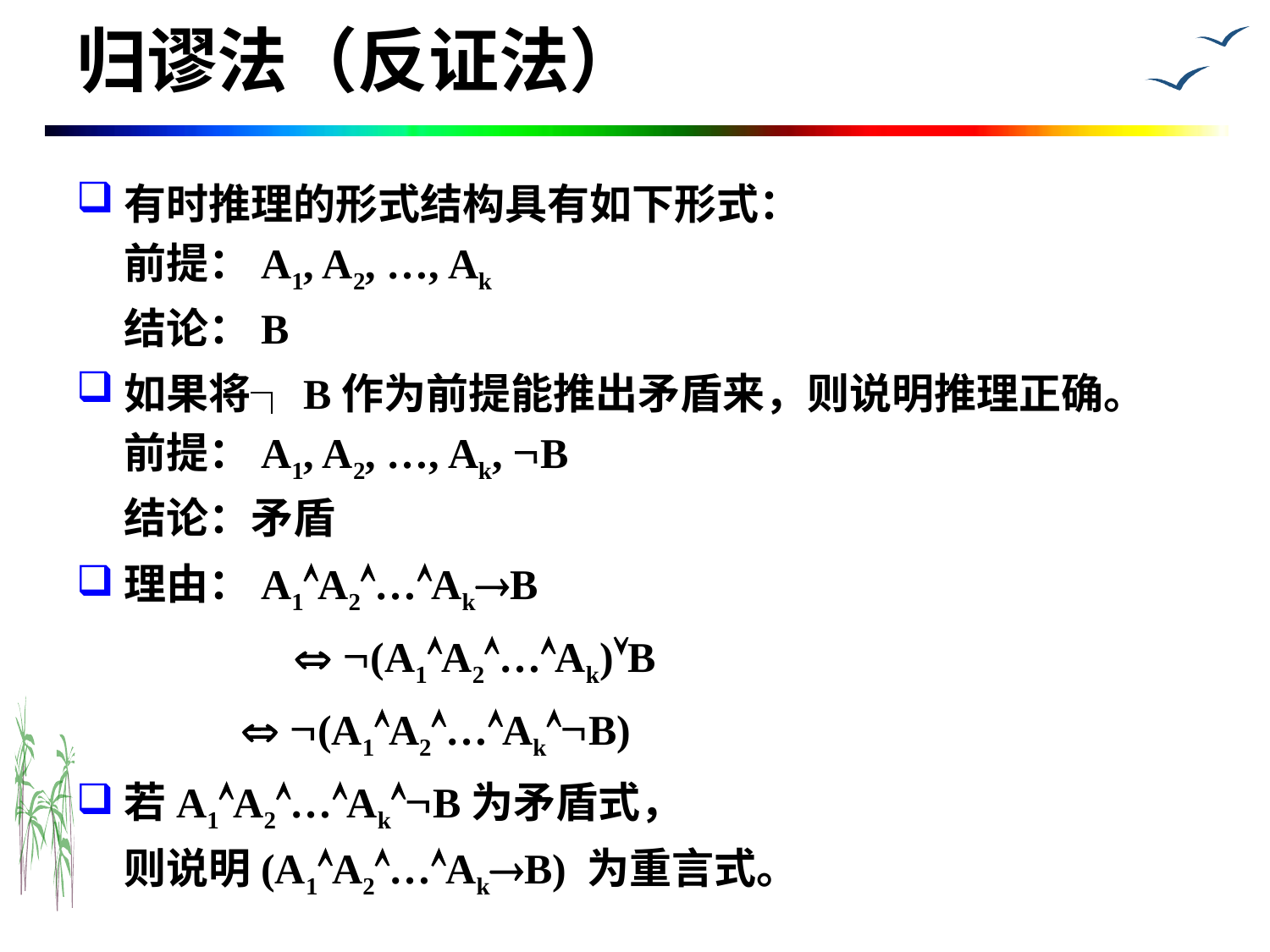

# 归谬法（反证法）
有时推理的形式结构具有如下形式：
前提：A1, A2, …, Ak
结论：B
如果将┐B作为前提能推出矛盾来，则说明推理正确。
前提：A1, A2, …, Ak, ¬B
结论：矛盾
理由：A1∧A2∧…∧Ak→B
     	    ⇔ ¬(A1∧A2∧…∧Ak)∨B
	           ⇔ ¬(A1∧A2∧…∧Ak∧¬B)
若A1∧A2∧…∧Ak∧¬B为矛盾式，
则说明(A1∧A2∧…∧Ak→B) 为重言式。